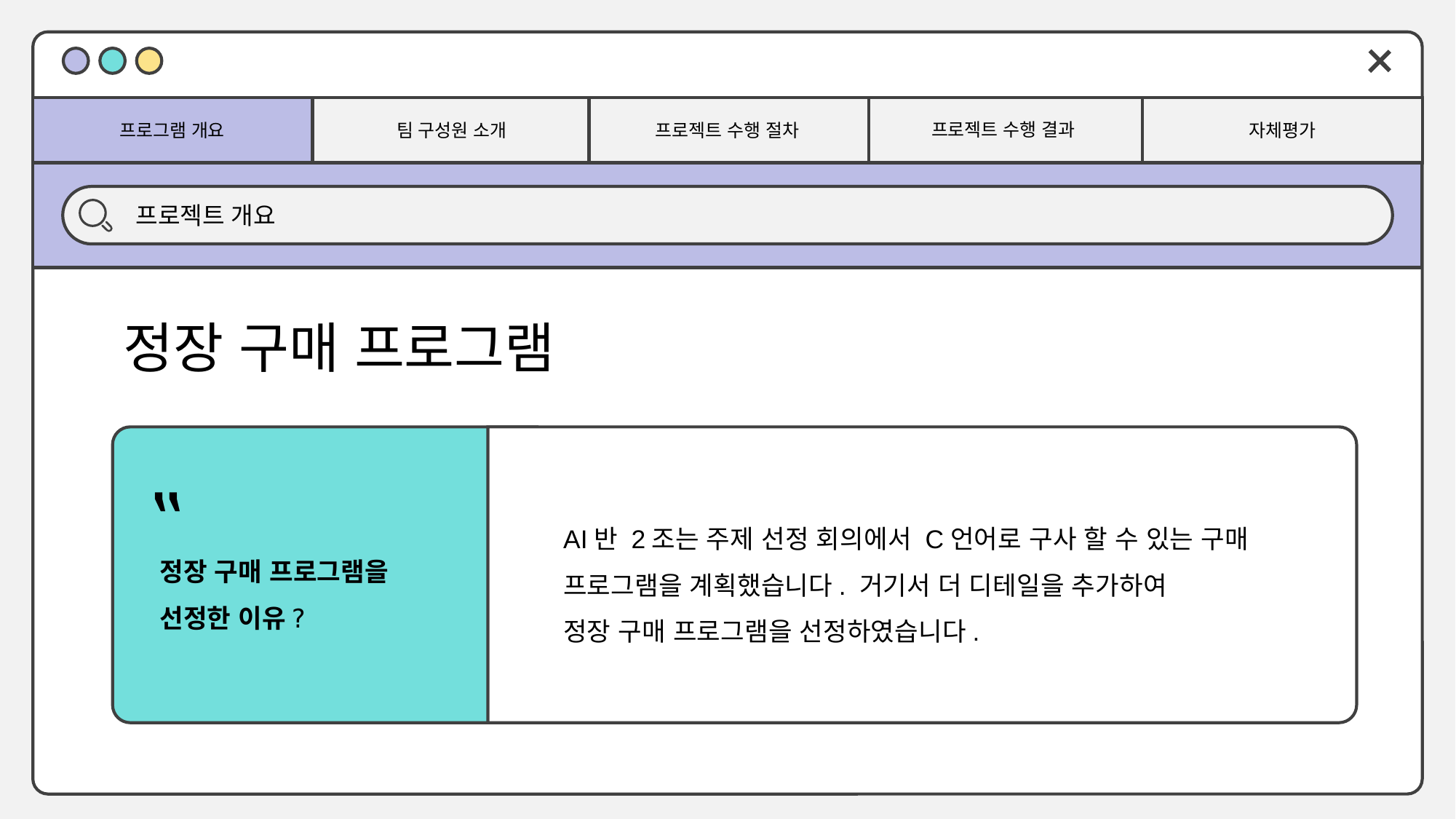

프로젝트 수행 결과
프로젝트 수행 절차
팀 구성원 소개
프로그램 개요
자체평가

프로젝트 개요

정장 구매 프로그램

“
AI반 2조는 주제 선정 회의에서 C언어로 구사 할 수 있는 구매 프로그램을 계획했습니다. 거기서 더 디테일을 추가하여
정장 구매 프로그램을 선정하였습니다.
정장 구매 프로그램을
선정한 이유?